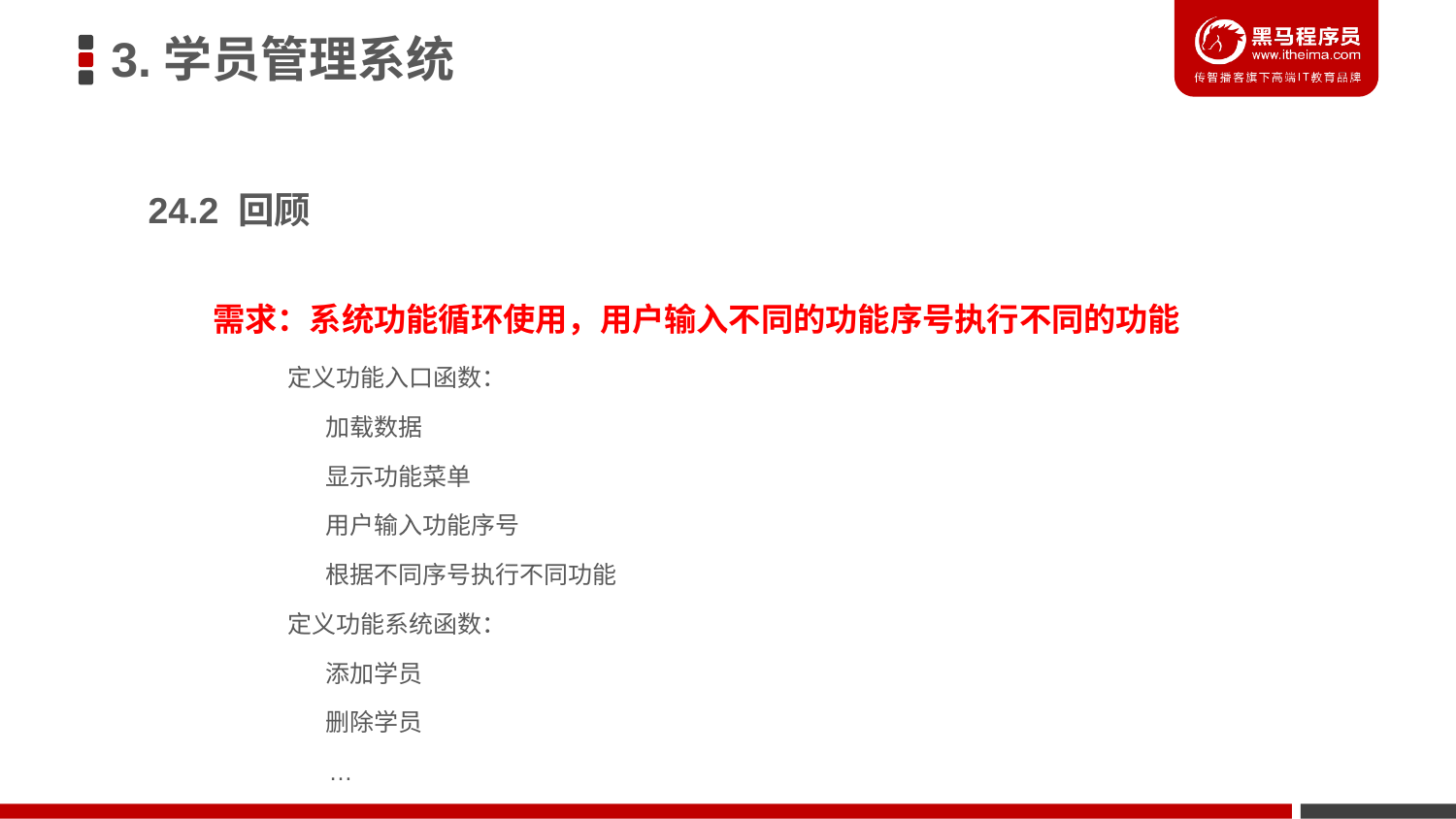

3.学员管理系统
24.2 回顾
需求：系统功能循环使用，用户输入不同的功能序号执行不同的功能
定义功能入口函数：
      加载数据
      显示功能菜单
      用户输入功能序号
      根据不同序号执行不同功能
定义功能系统函数：
      添加学员
      删除学员
      …